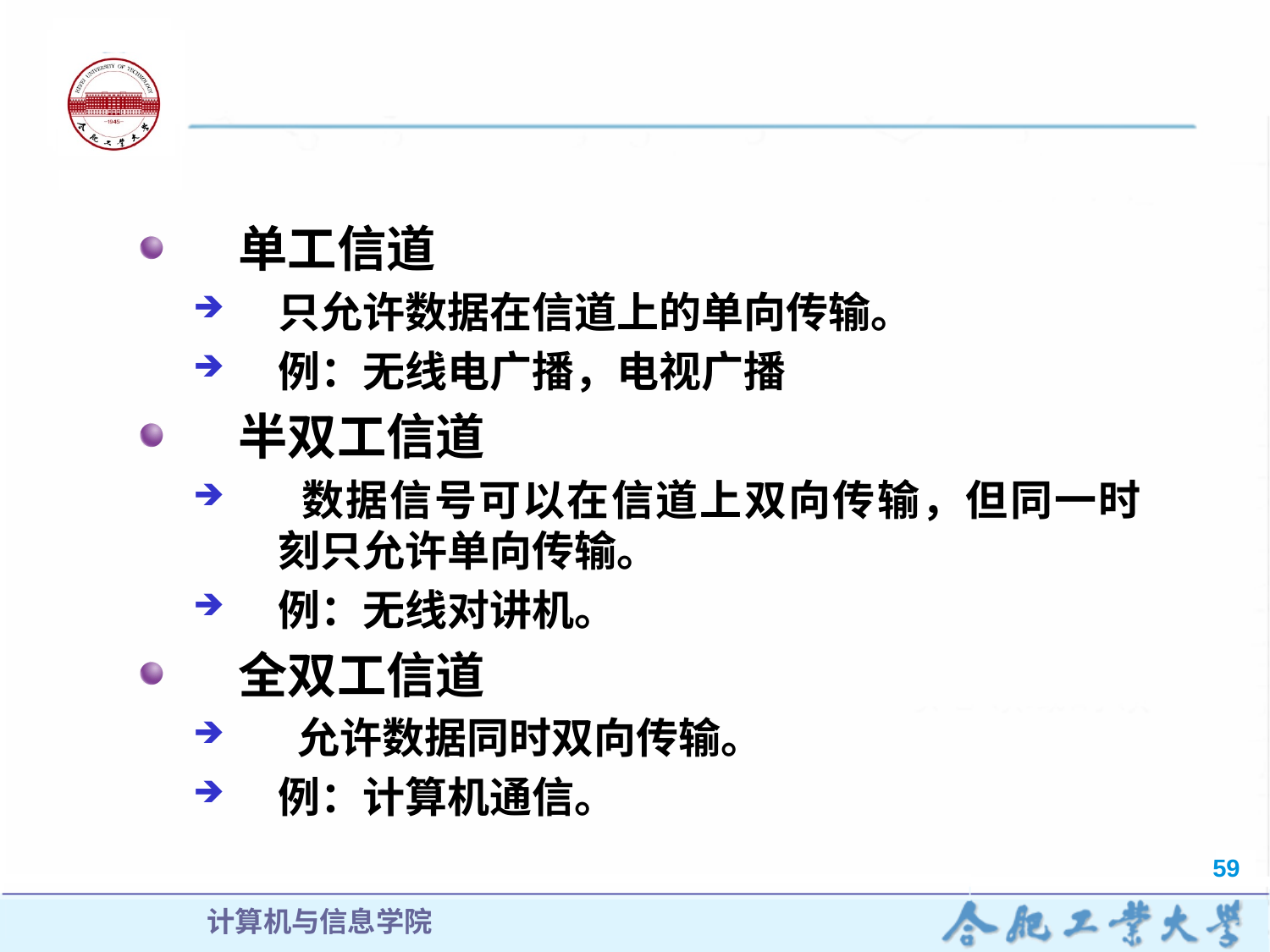

单工信道
只允许数据在信道上的单向传输。
例：无线电广播，电视广播
半双工信道
 数据信号可以在信道上双向传输，但同一时刻只允许单向传输。
例：无线对讲机。
全双工信道
 允许数据同时双向传输。
例：计算机通信。